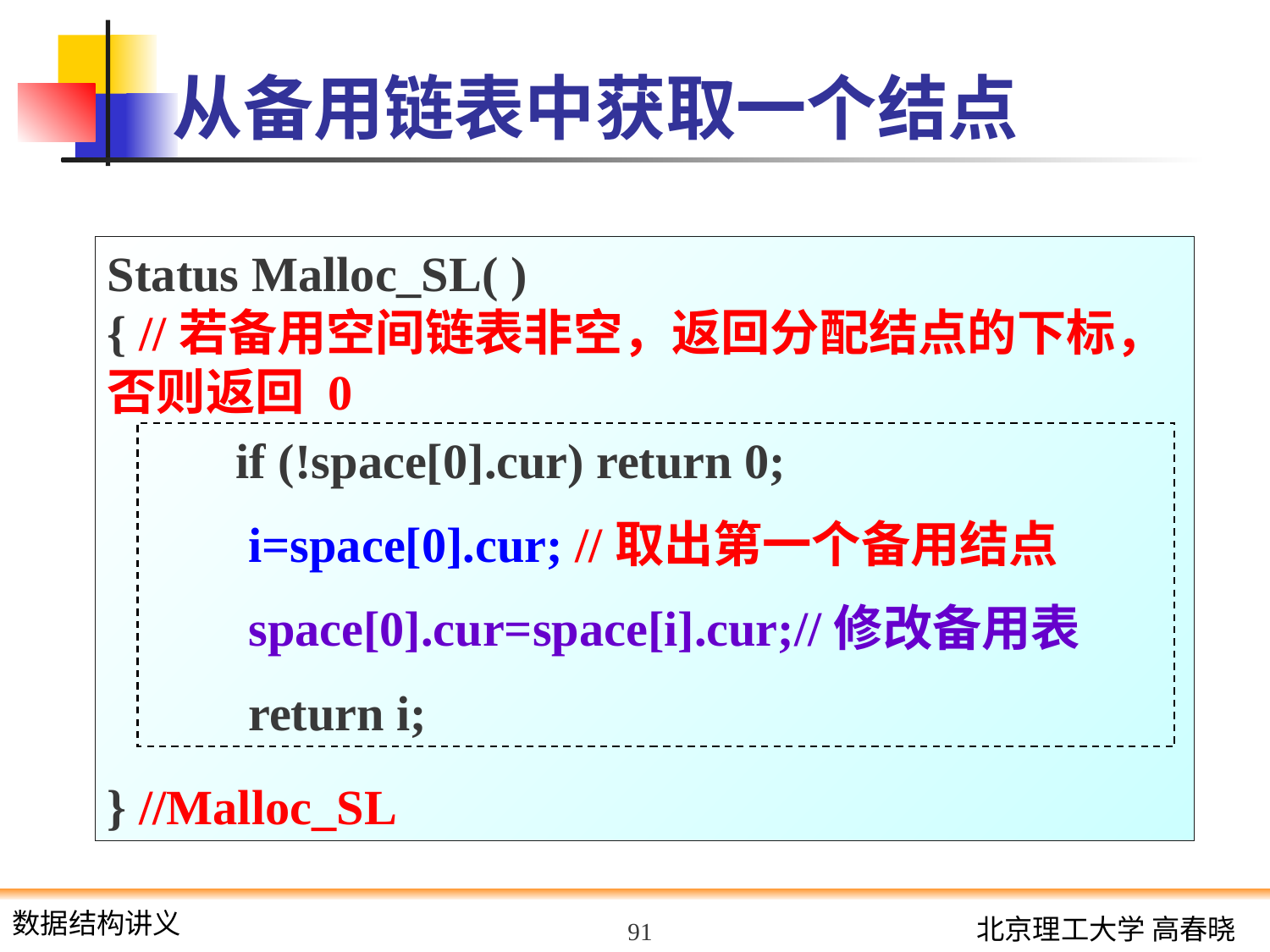

# 从备用链表中获取一个结点

Status Malloc_SL( )
{ //若备用空间链表非空，返回分配结点的下标，否则返回 0

} //Malloc_SL
       if (!space[0].cur) return 0;
        i=space[0].cur; //取出第一个备用结点
        space[0].cur=space[i].cur;//修改备用表
        return i;
91